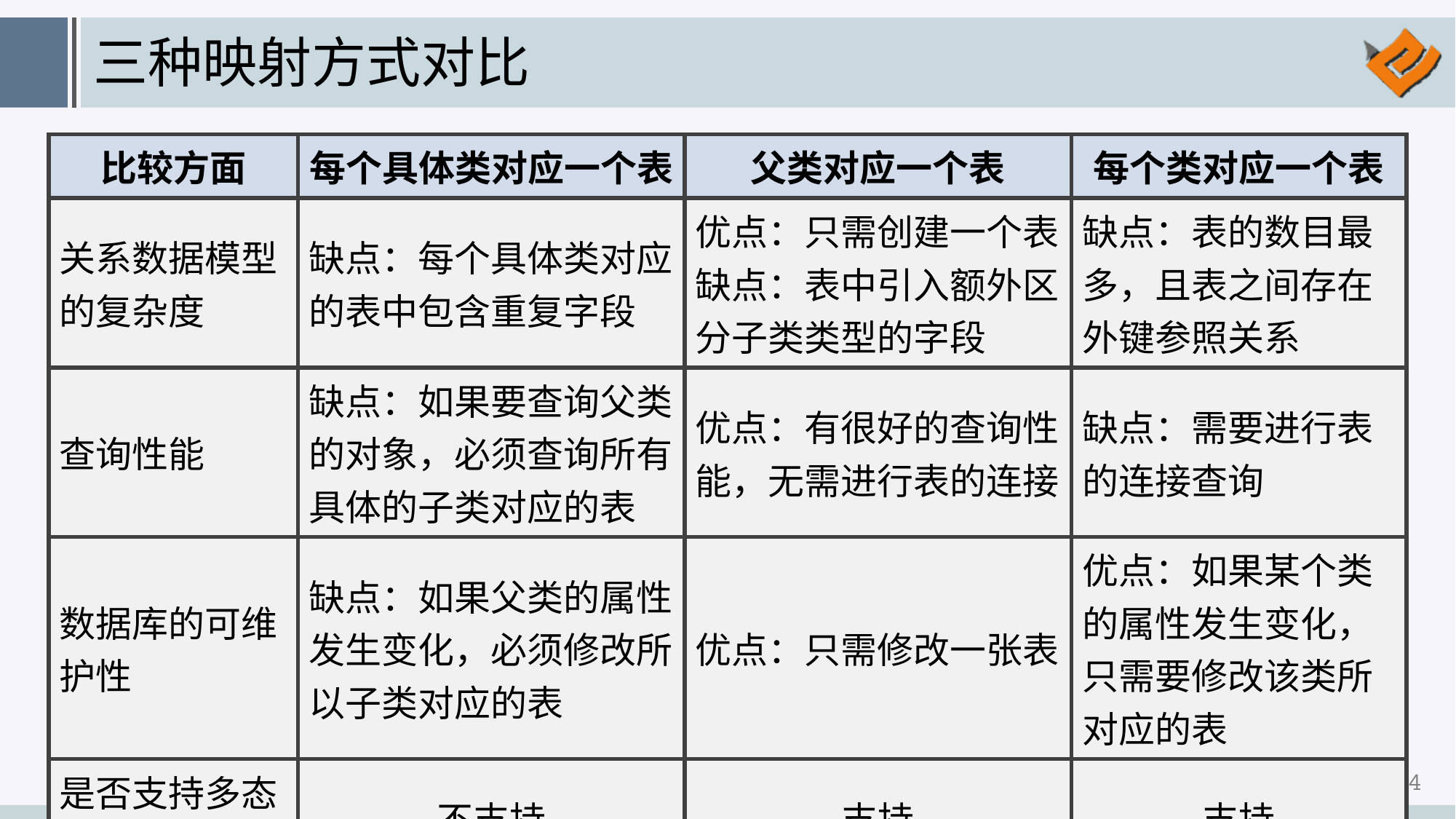

# 三种映射方式对比
| 比较方面 | 每个具体类对应一个表 | 父类对应一个表 | 每个类对应一个表 |
| --- | --- | --- | --- |
| 关系数据模型的复杂度 | 缺点：每个具体类对应的表中包含重复字段 | 优点：只需创建一个表 缺点：表中引入额外区分子类类型的字段 | 缺点：表的数目最多，且表之间存在外键参照关系 |
| 查询性能 | 缺点：如果要查询父类的对象，必须查询所有具体的子类对应的表 | 优点：有很好的查询性能，无需进行表的连接 | 缺点：需要进行表的连接查询 |
| 数据库的可维护性 | 缺点：如果父类的属性发生变化，必须修改所以子类对应的表 | 优点：只需修改一张表 | 优点：如果某个类的属性发生变化，只需要修改该类所对应的表 |
| 是否支持多态查询 | 不支持 | 支持 | 支持 |